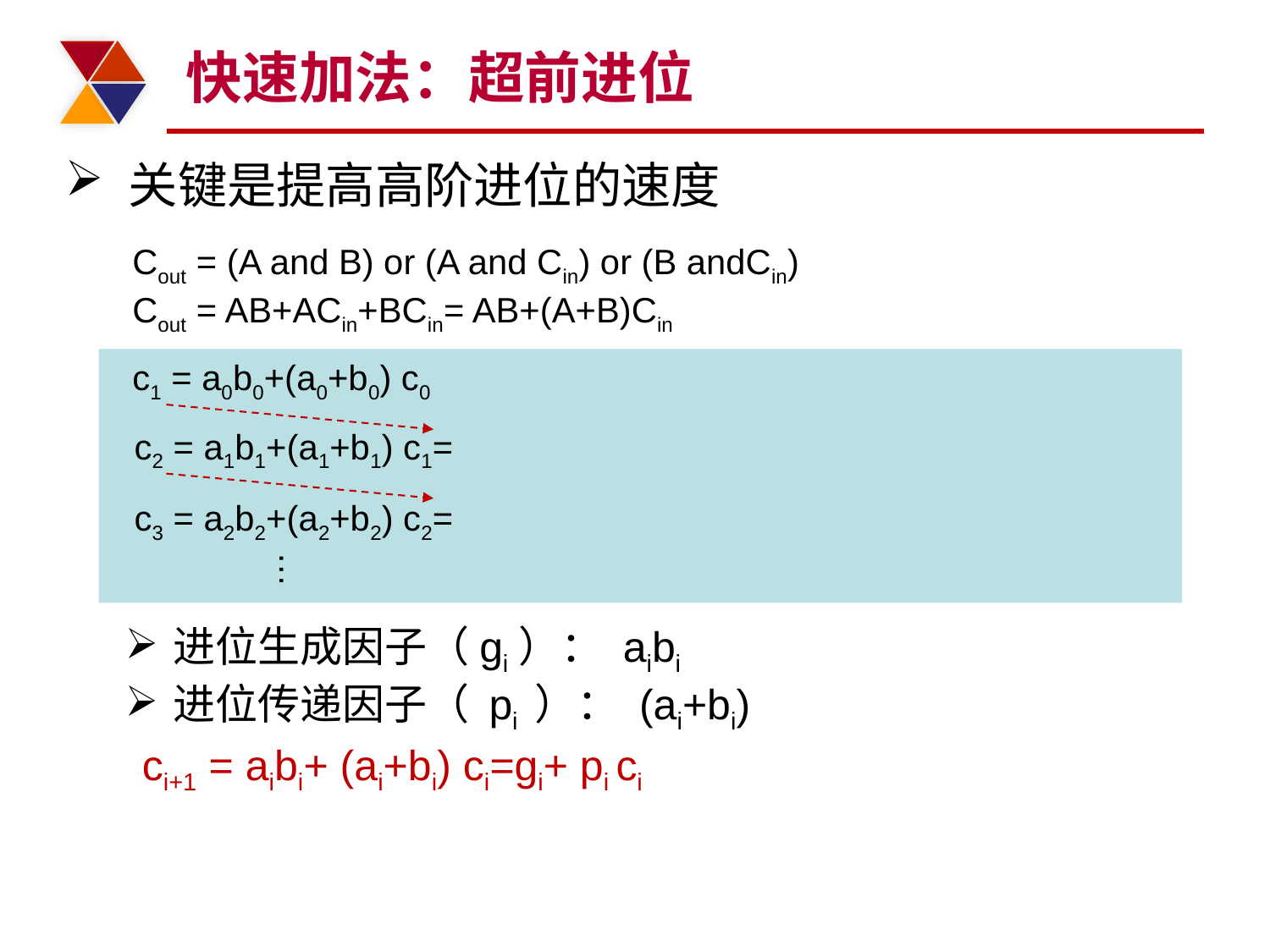

# 快速加法：超前进位
关键是提高高阶进位的速度
Cout = (A and B) or (A and Cin) or (B andCin)
Cout = AB+ACin+BCin= AB+(A+B)Cin
c1 = a0b0+(a0+b0) c0

c2 = a1b1+(a1+b1) c1=
c3 = a2b2+(a2+b2) c2=
…
进位生成因子（gi）： aibi
进位传递因子（ pi ）： (ai+bi)
ci+1 = aibi+ (ai+bi) ci=gi+ pi ci